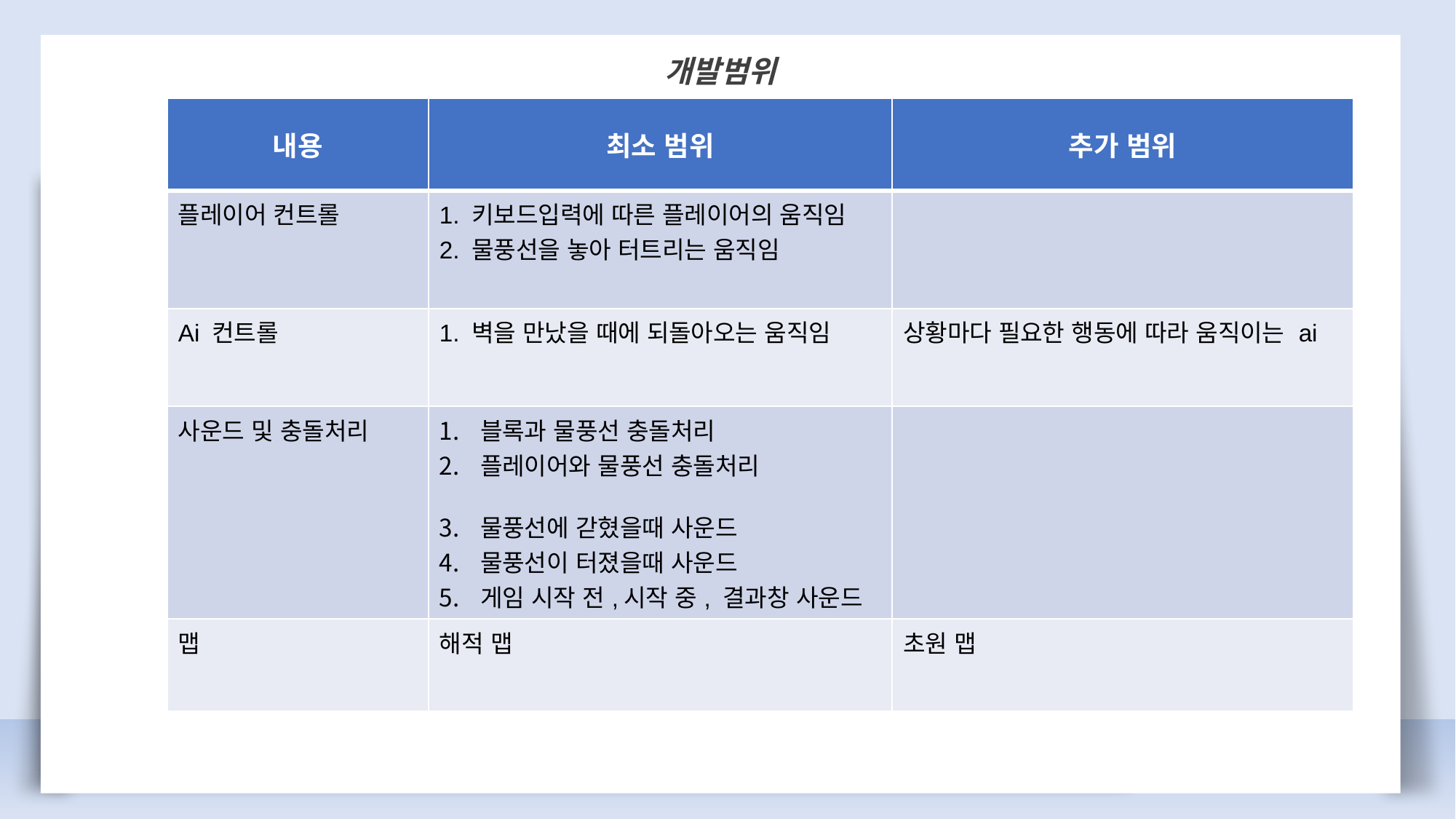

개발범위

| 내용 | 최소 범위 | 추가 범위 |
| --- | --- | --- |
| 플레이어 컨트롤 | 1. 키보드입력에 따른 플레이어의 움직임 2. 물풍선을 놓아 터트리는 움직임 |  |
| Ai 컨트롤 | 1. 벽을 만났을 때에 되돌아오는 움직임 | 상황마다 필요한 행동에 따라 움직이는 ai |
| 사운드 및 충돌처리 | 블록과 물풍선 충돌처리 플레이어와 물풍선 충돌처리 물풍선에 갇혔을때 사운드 물풍선이 터졌을때 사운드 게임 시작 전,시작 중, 결과창 사운드 |  |
| 맵 | 해적 맵 | 초원 맵 |